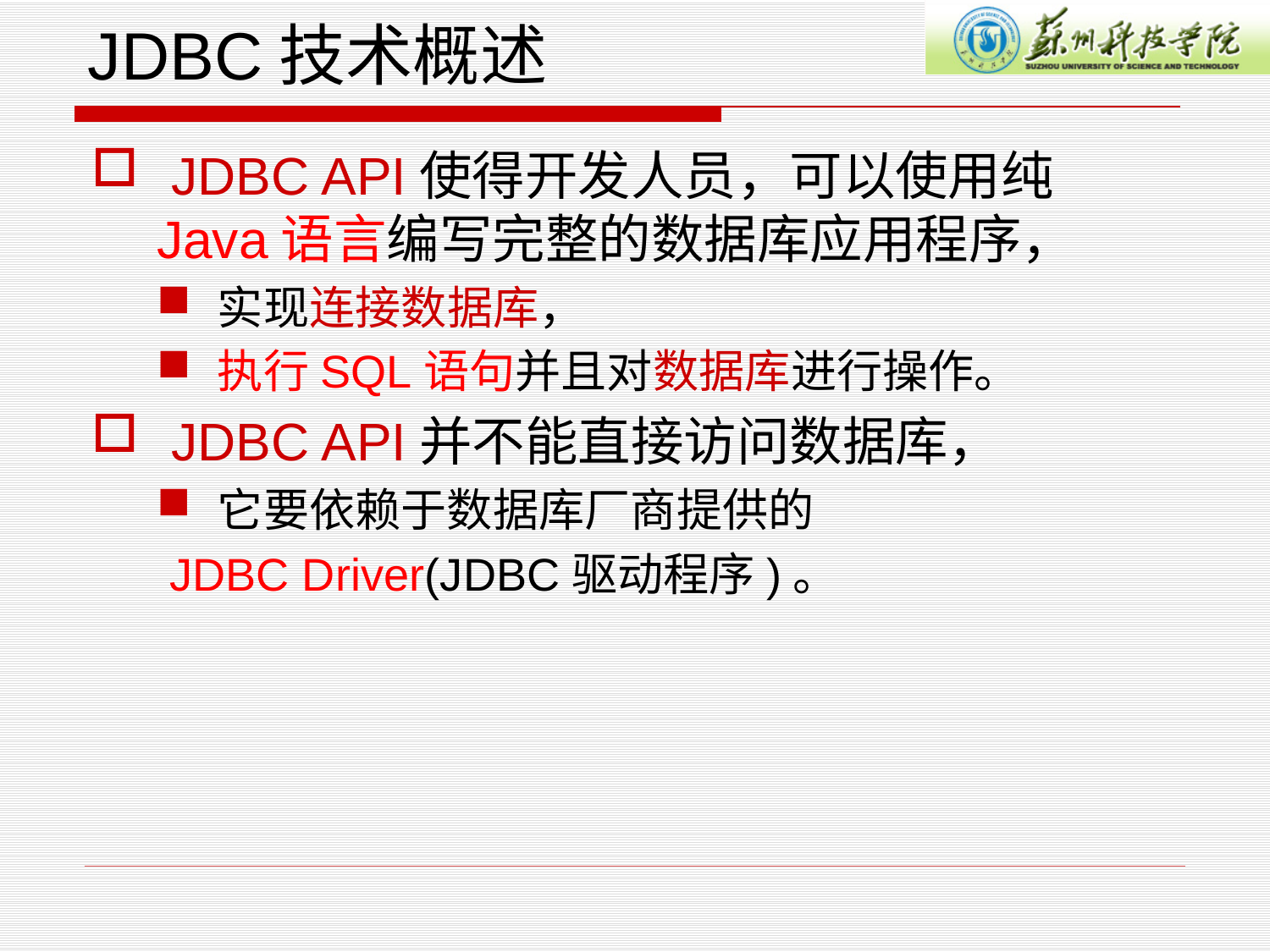

# JDBC技术概述
 JDBC API使得开发人员，可以使用纯Java语言编写完整的数据库应用程序，
实现连接数据库，
执行SQL语句并且对数据库进行操作。
 JDBC API并不能直接访问数据库，
它要依赖于数据库厂商提供的
 JDBC Driver(JDBC驱动程序)。